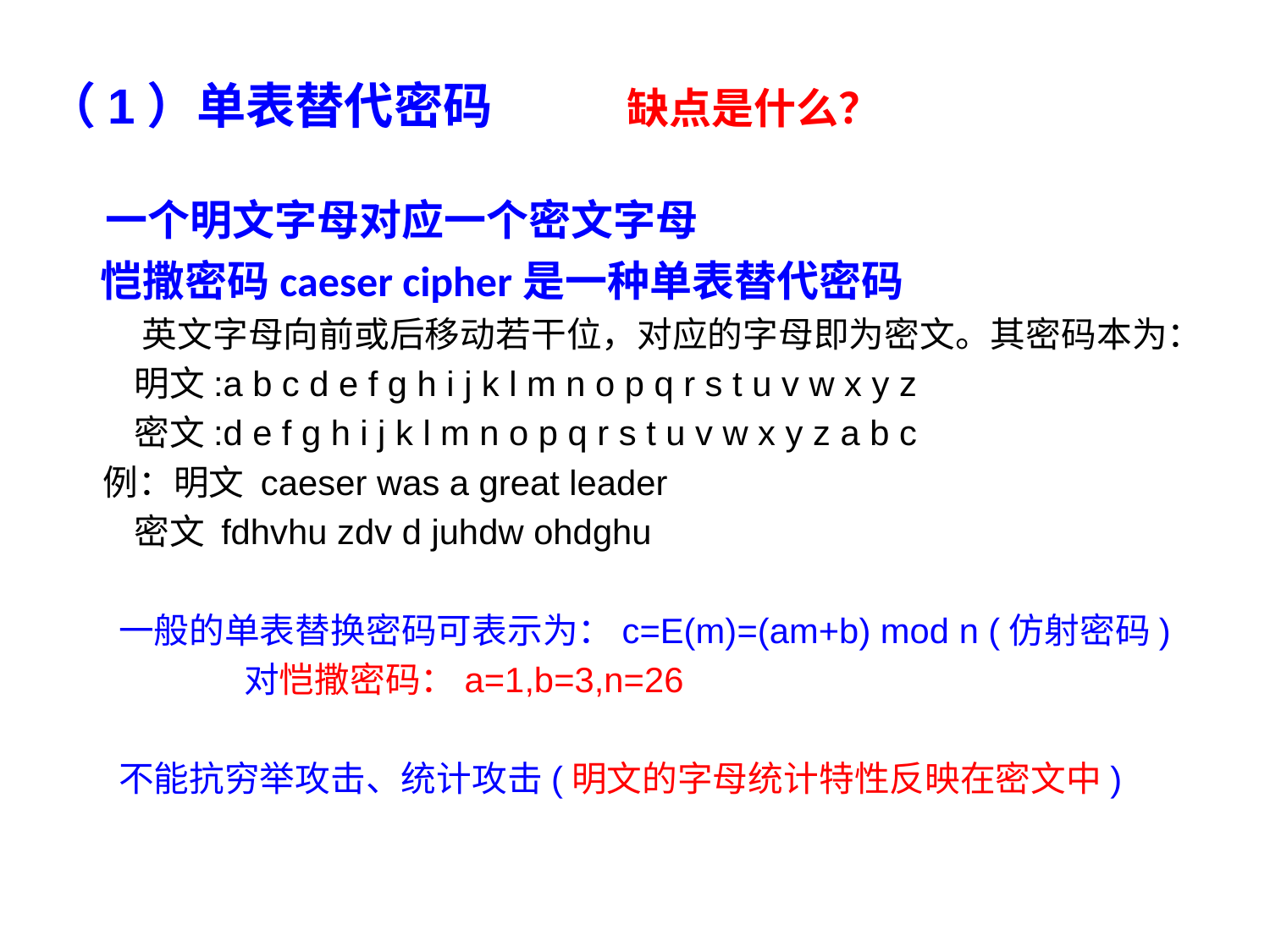

（1）单表替代密码
缺点是什么？
  一个明文字母对应一个密文字母
  恺撒密码caeser cipher是一种单表替代密码
        英文字母向前或后移动若干位，对应的字母即为密文。其密码本为：
       明文:a b c d e f g h i j k l m n o p q r s t u v w x y z
       密文:d e f g h i j k l m n o p q r s t u v w x y z a b c
   例：明文 caeser was a great leader
       密文 fdhvhu zdv d juhdw ohdghu

     一般的单表替换密码可表示为：c=E(m)=(am+b) mod n (仿射密码)
                     对恺撒密码：a=1,b=3,n=26

     不能抗穷举攻击、统计攻击(明文的字母统计特性反映在密文中)